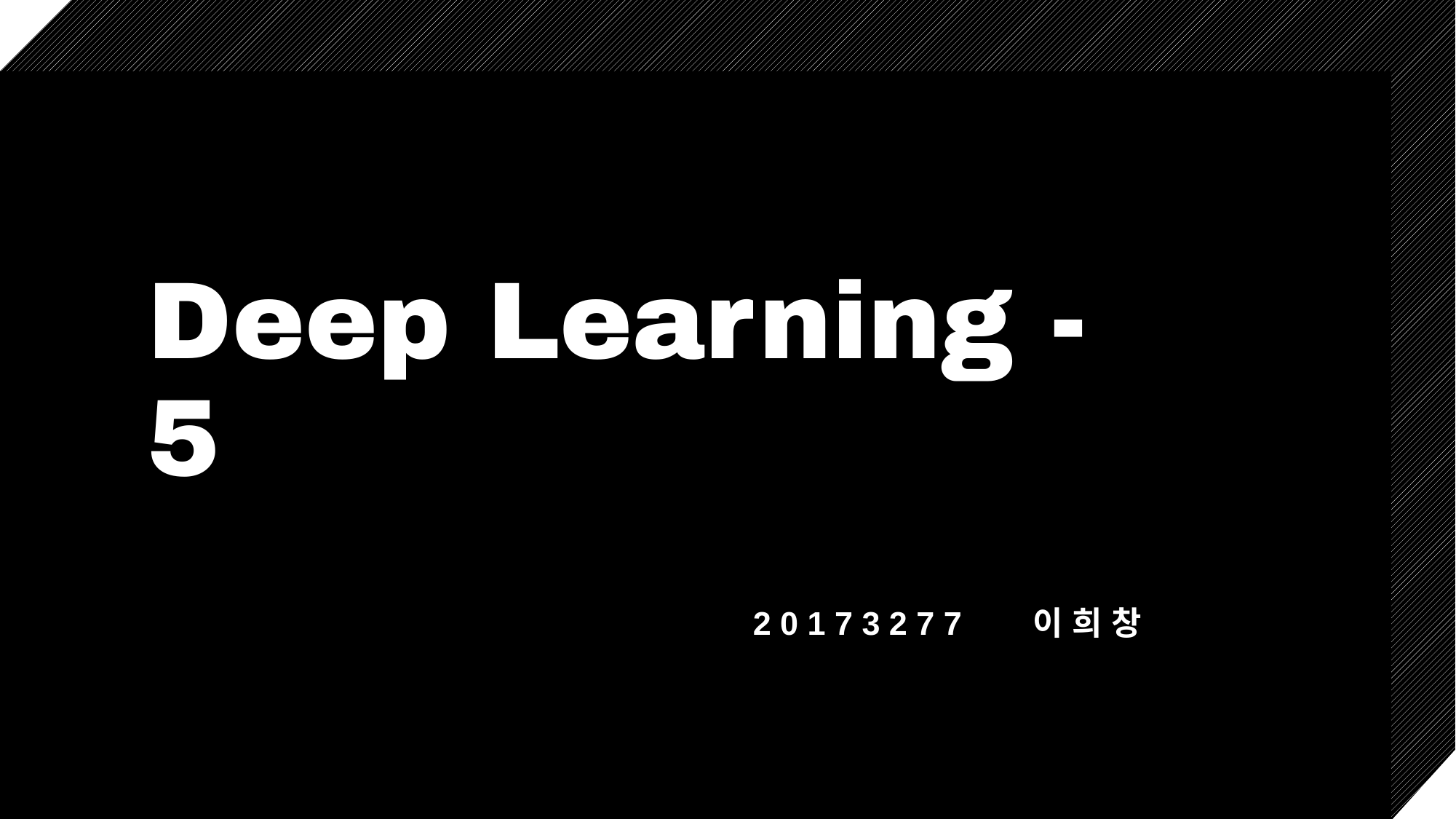

# Deep Learning - 5
20173277   이희창